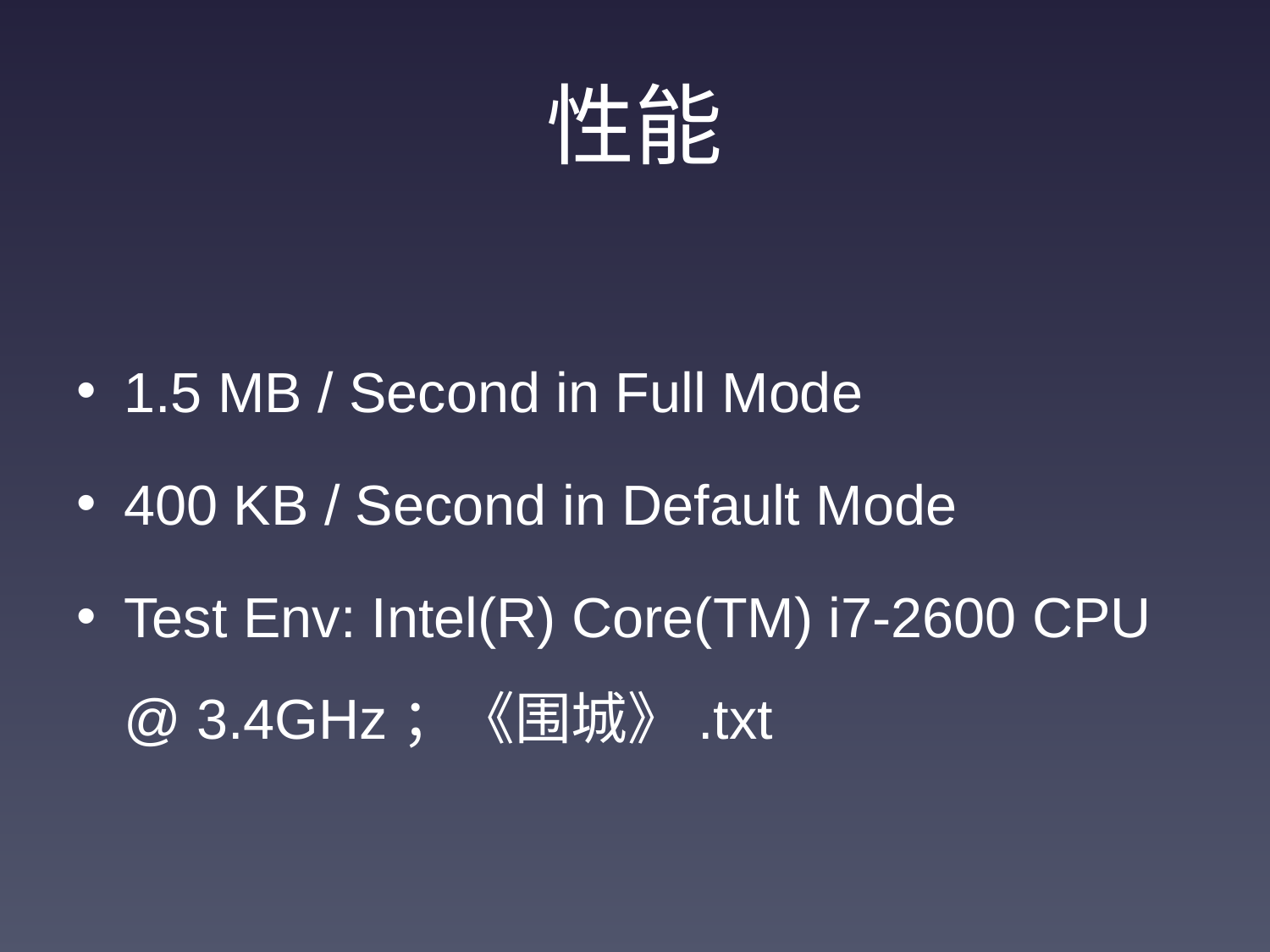

# 性能
1.5 MB / Second in Full Mode
400 KB / Second in Default Mode
Test Env: Intel(R) Core(TM) i7-2600 CPU @ 3.4GHz；《围城》.txt